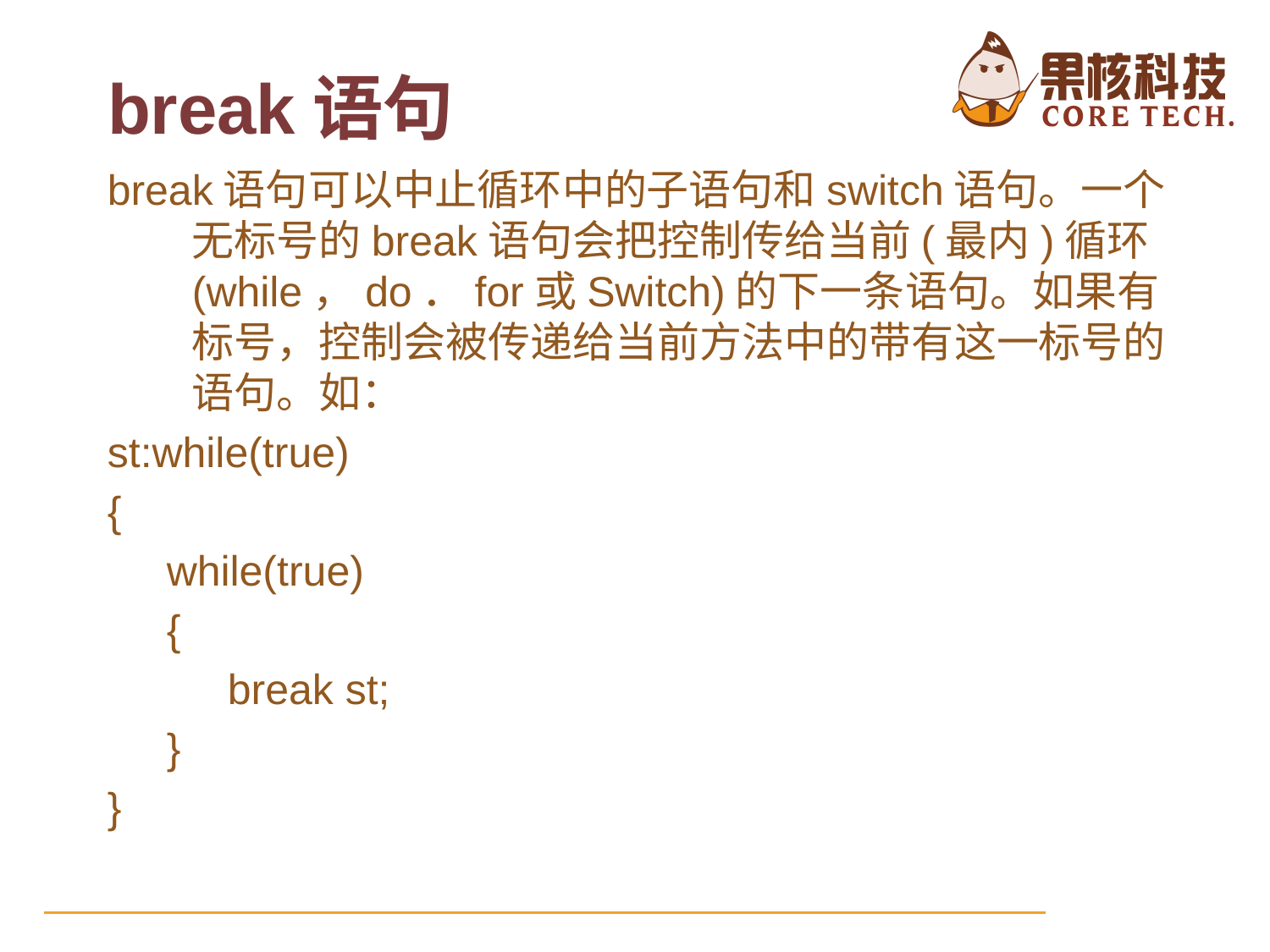

# break语句
break语句可以中止循环中的子语句和switch语句。一个无标号的break语句会把控制传给当前(最内)循环(while，do．for或Switch)的下一条语句。如果有标号，控制会被传递给当前方法中的带有这一标号的语句。如：
st:while(true)
{
     while(true)
     {
	   break st;
     }
}